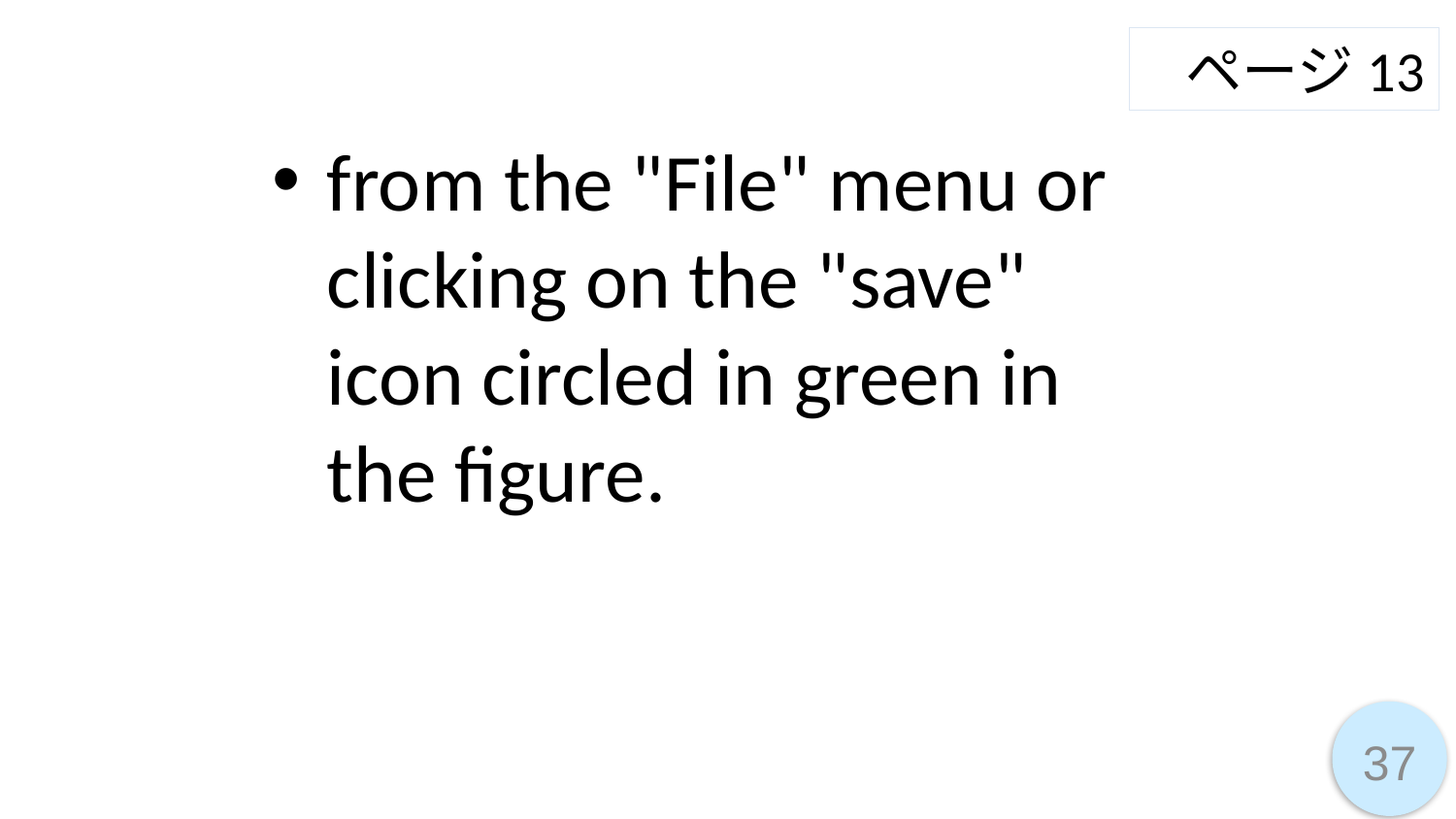

ページ13
from the "File" menu or clicking on the "save" icon circled in green in the figure.
37